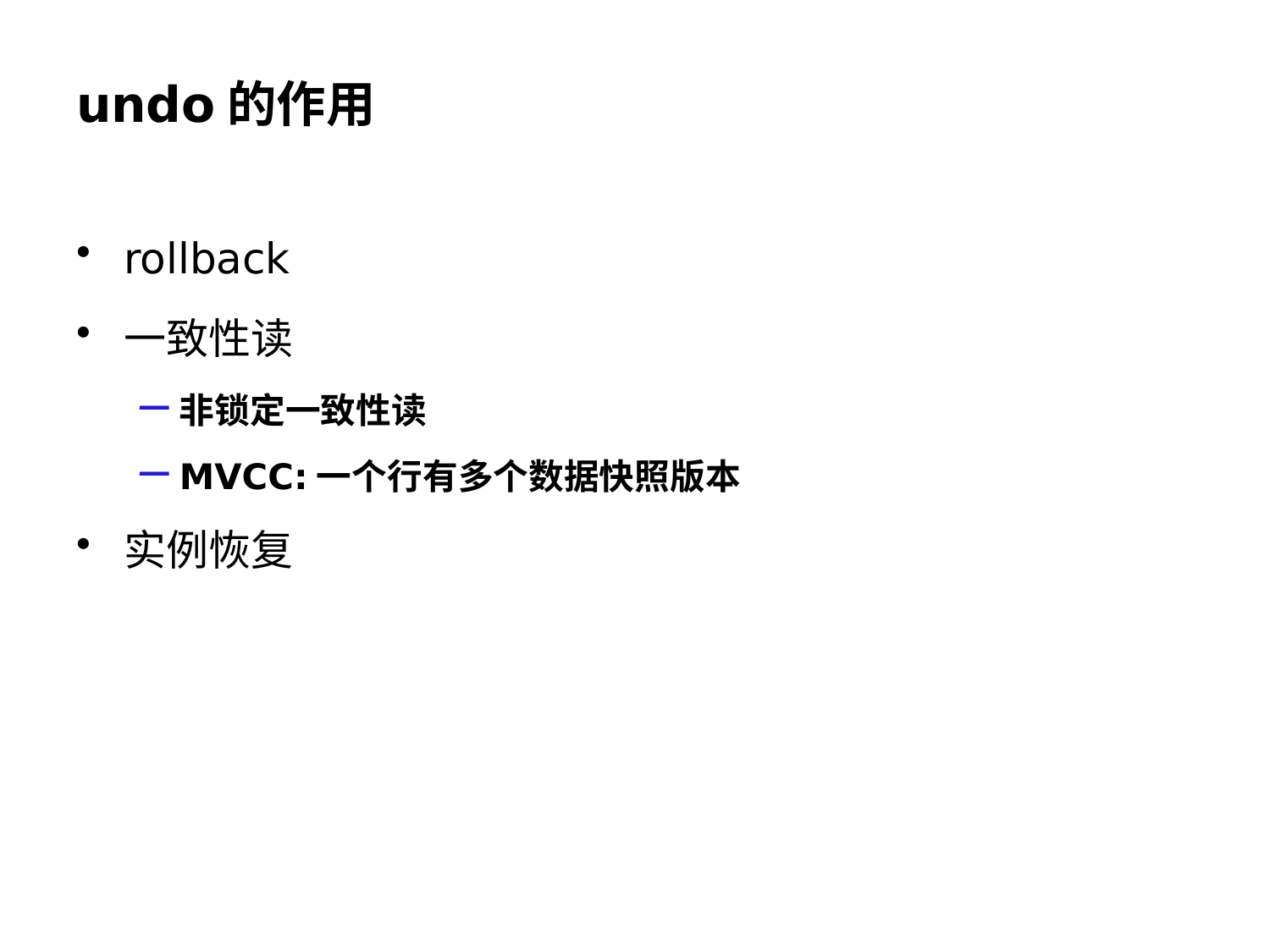

# undo的作用
rollback
一致性读
非锁定一致性读
MVCC:一个行有多个数据快照版本
实例恢复